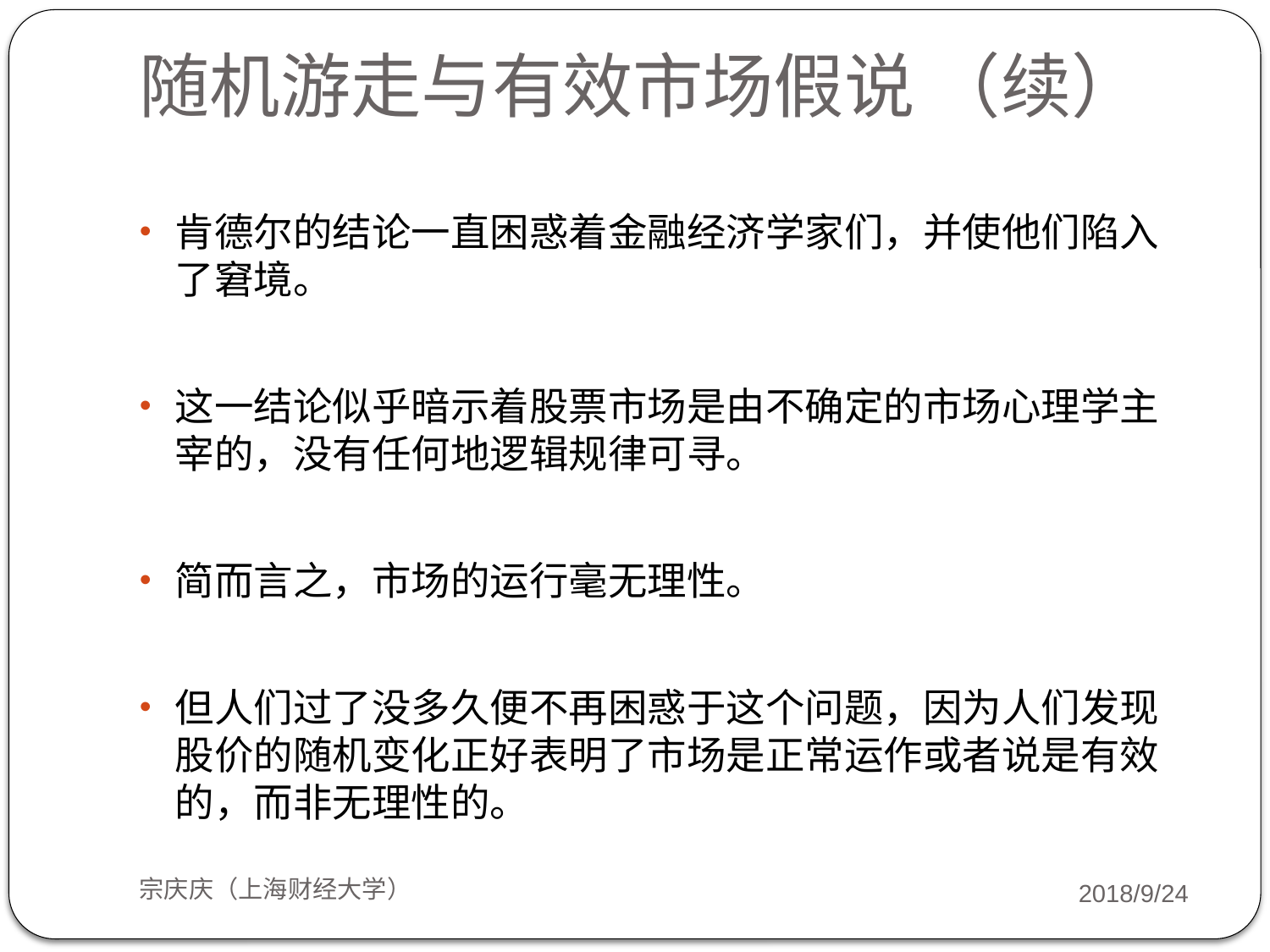

# 随机游走与有效市场假说 （续）
肯德尔的结论一直困惑着金融经济学家们，并使他们陷入了窘境。

这一结论似乎暗示着股票市场是由不确定的市场心理学主宰的，没有任何地逻辑规律可寻。

简而言之，市场的运行毫无理性。

但人们过了没多久便不再困惑于这个问题，因为人们发现股价的随机变化正好表明了市场是正常运作或者说是有效的，而非无理性的。
宗庆庆（上海财经大学）
2018/9/24